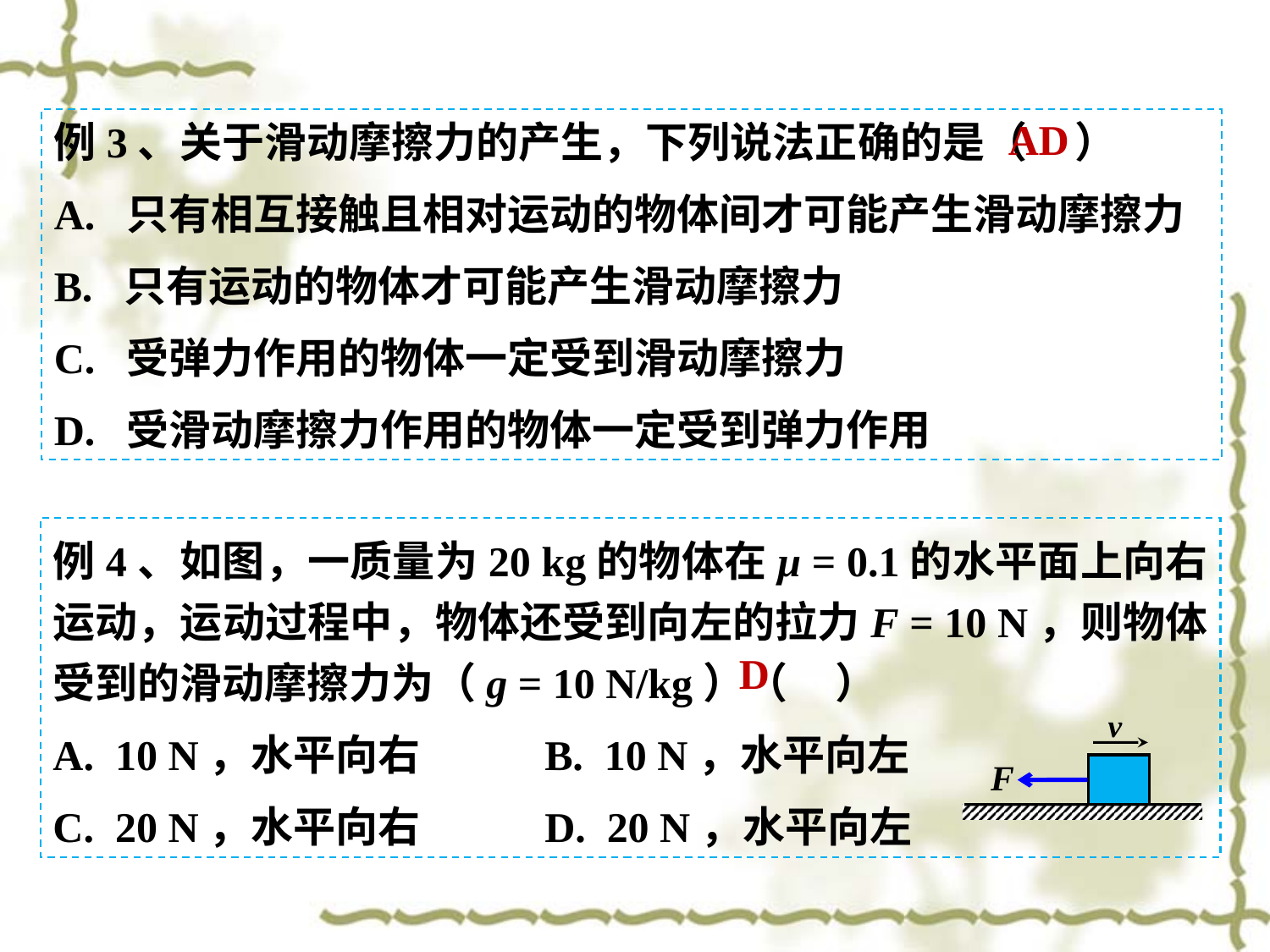

AD
例3、关于滑动摩擦力的产生，下列说法正确的是（     ）
A.  只有相互接触且相对运动的物体间才可能产生滑动摩擦力
B.  只有运动的物体才可能产生滑动摩擦力
C.  受弹力作用的物体一定受到滑动摩擦力
D.  受滑动摩擦力作用的物体一定受到弹力作用
例4、如图，一质量为20 kg的物体在μ = 0.1的水平面上向右运动，运动过程中，物体还受到向左的拉力F = 10 N，则物体受到的滑动摩擦力为（g = 10 N/kg）（     ）
A.  10 N，水平向右            B.  10 N，水平向左
C.  20 N，水平向右            D.  20 N，水平向左
D
v

F